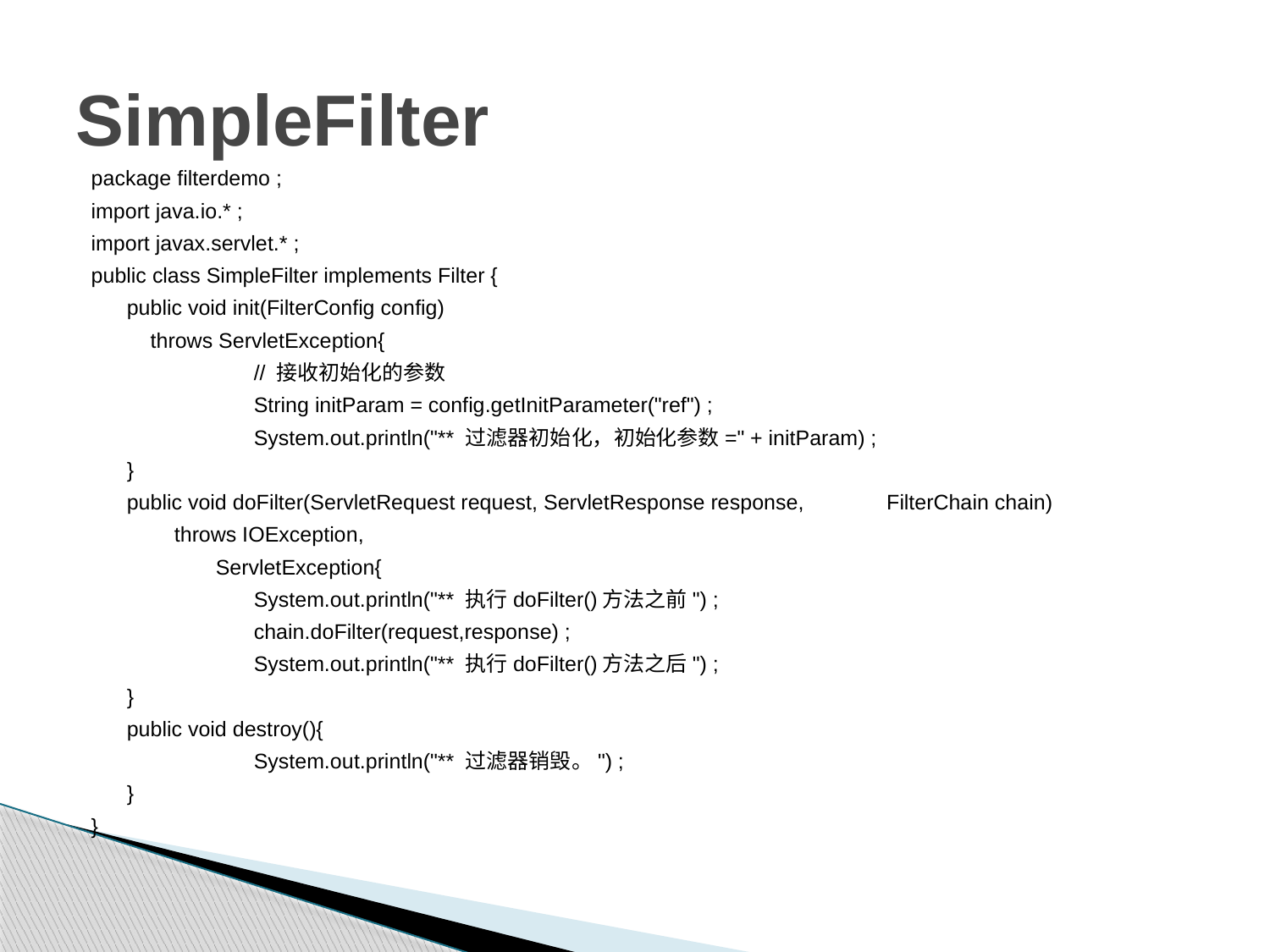

# SimpleFilter
package filterdemo ;
import java.io.* ;
import javax.servlet.* ;
public class SimpleFilter implements Filter {
	public void init(FilterConfig config)
          throws ServletException{
		// 接收初始化的参数
		String initParam = config.getInitParameter("ref") ;
		System.out.println("** 过滤器初始化，初始化参数=" + initParam) ;
	}
	public void doFilter(ServletRequest request, ServletResponse response,              FilterChain chain)
              throws IOException,
                     ServletException{
		System.out.println("** 执行doFilter()方法之前") ;
		chain.doFilter(request,response) ;
		System.out.println("** 执行doFilter()方法之后") ;
	}
	public void destroy(){
		System.out.println("** 过滤器销毁。") ;
	}
}